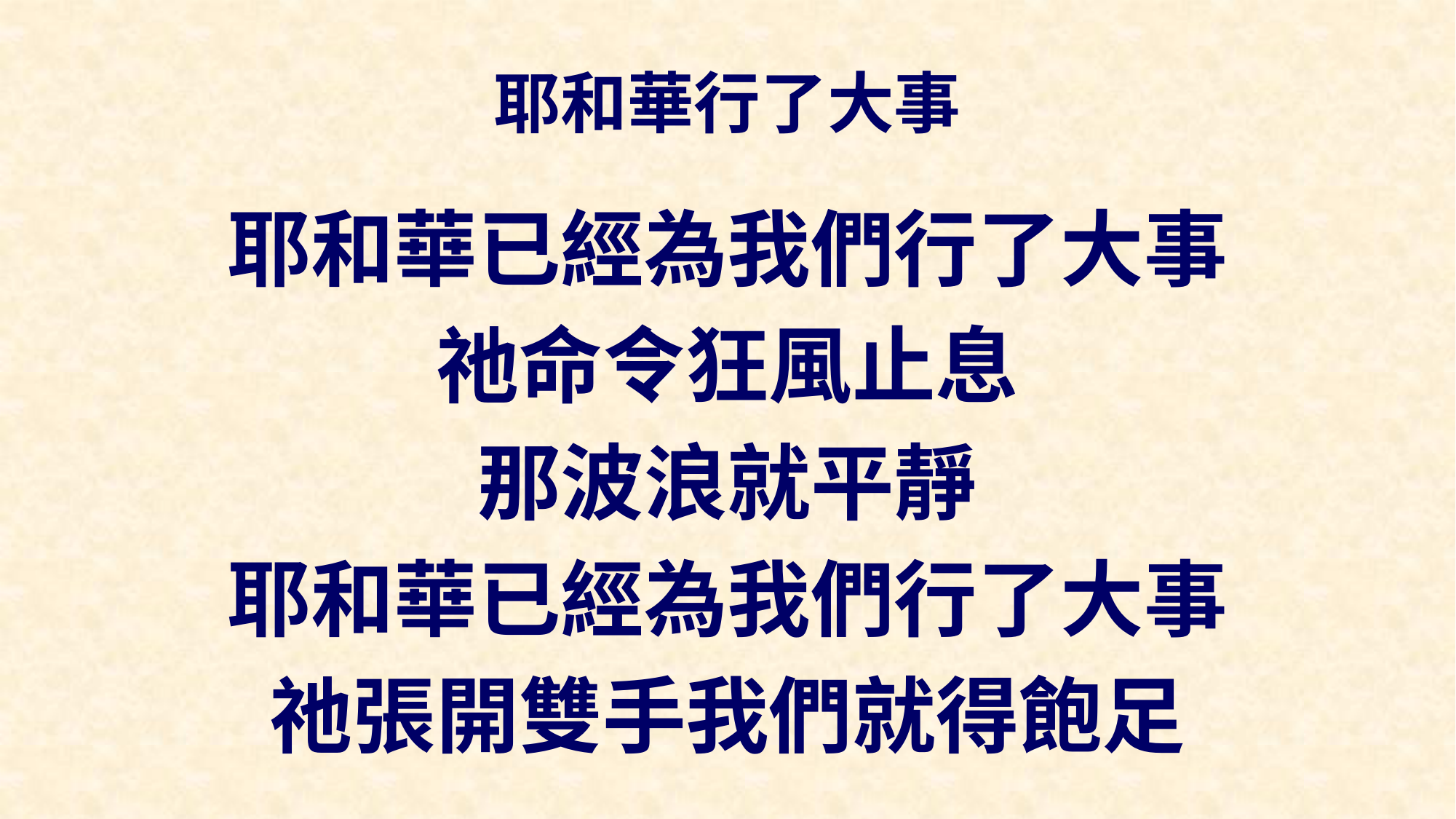

# 耶和華行了大事
耶和華已經為我們行了大事
祂命令狂風止息
那波浪就平靜
耶和華已經為我們行了大事
祂張開雙手我們就得飽足